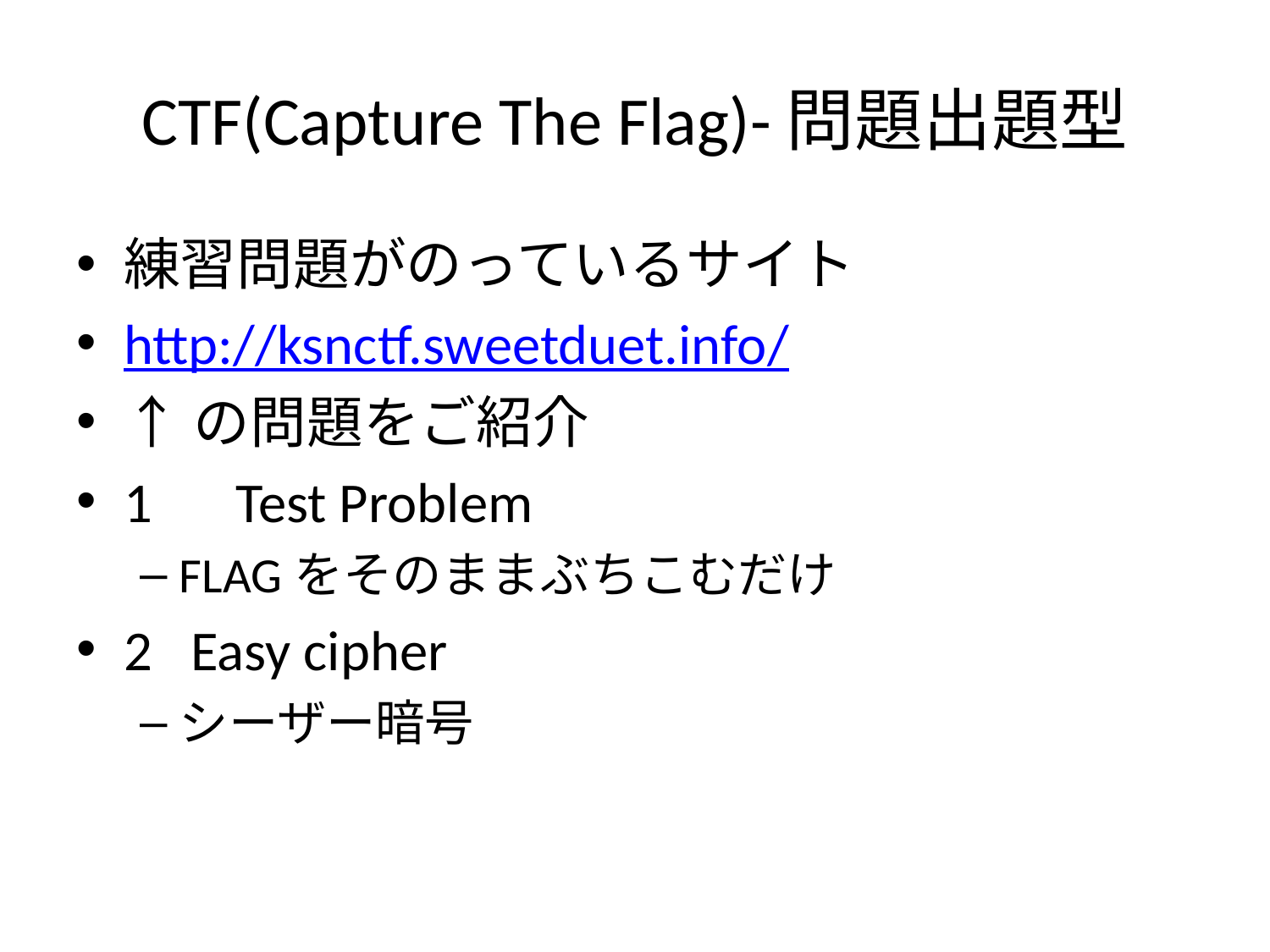

# CTF(Capture The Flag)-問題出題型
練習問題がのっているサイト
http://ksnctf.sweetduet.info/
↑の問題をご紹介
1　Test Problem
FLAGをそのままぶちこむだけ
2   Easy cipher
シーザー暗号